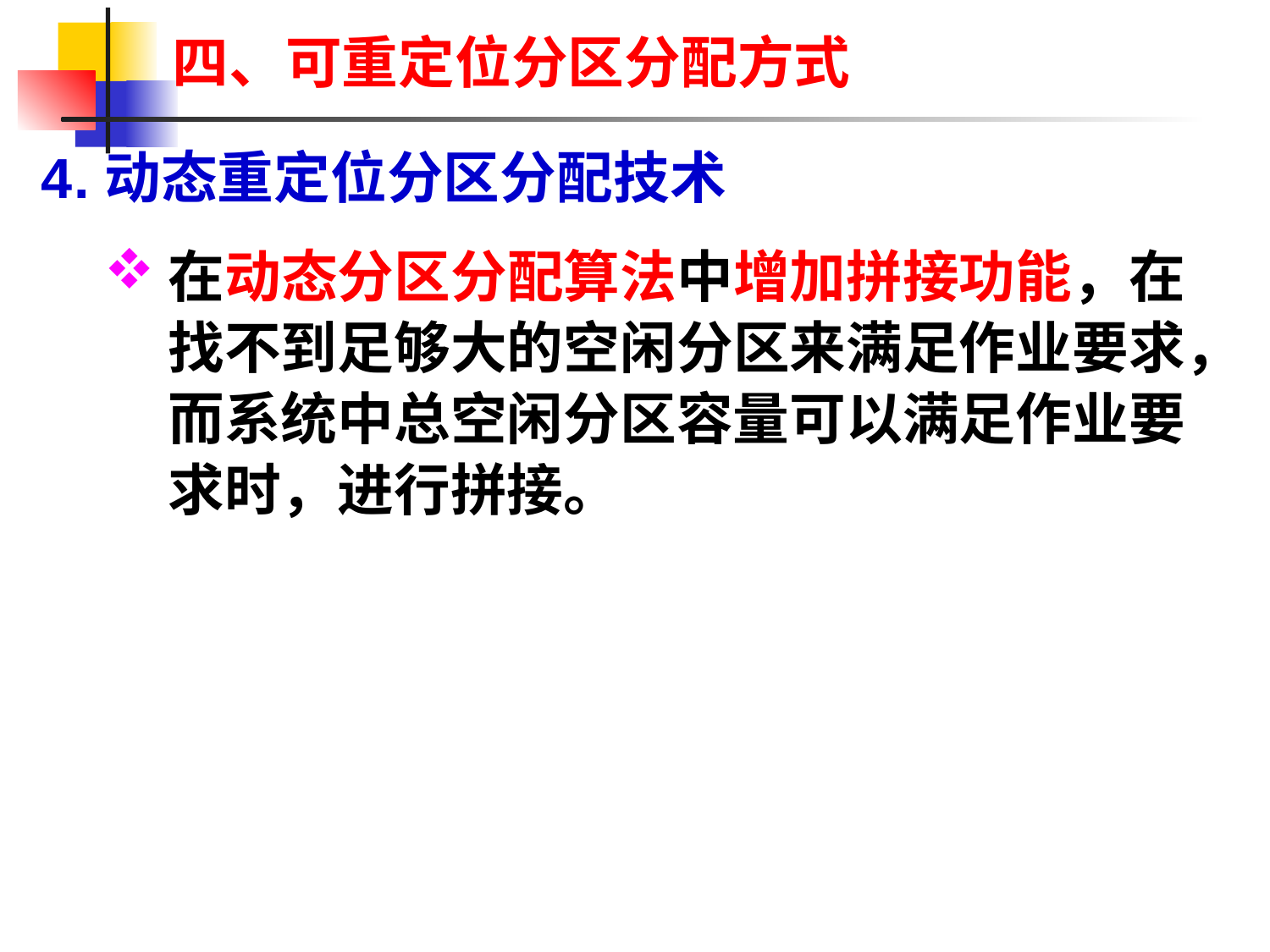

# 四、可重定位分区分配方式
动态重定位分区分配技术
在动态分区分配算法中增加拼接功能，在找不到足够大的空闲分区来满足作业要求，而系统中总空闲分区容量可以满足作业要求时，进行拼接。